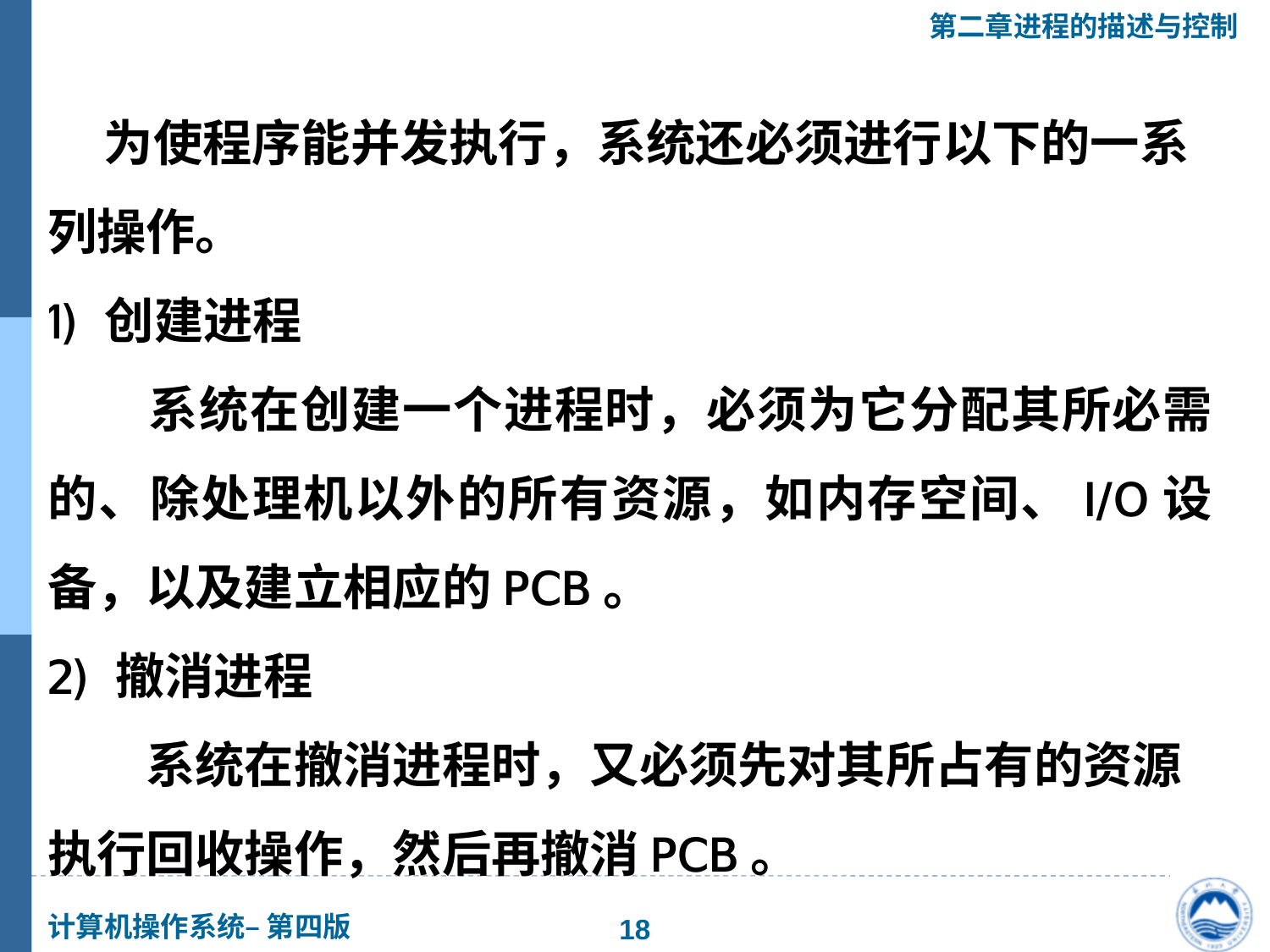

为使程序能并发执行，系统还必须进行以下的一系列操作。
1) 创建进程
　　系统在创建一个进程时，必须为它分配其所必需的、除处理机以外的所有资源，如内存空间、I/O设备，以及建立相应的PCB。
2) 撤消进程
　　系统在撤消进程时，又必须先对其所占有的资源执行回收操作，然后再撤消PCB。